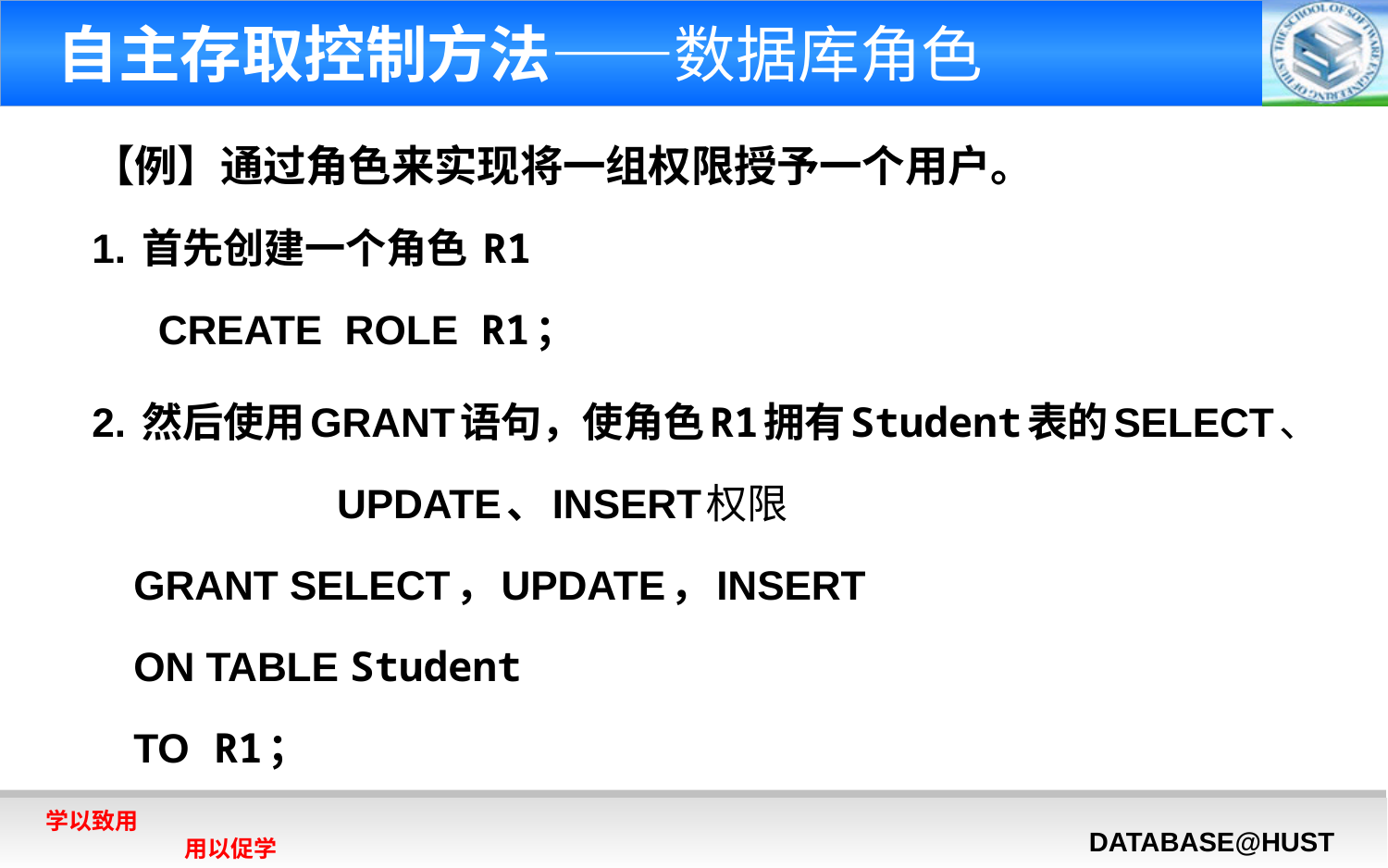

# 自主存取控制方法——数据库角色
【例】通过角色来实现将一组权限授予一个用户。
1. 首先创建一个角色 R1
			 CREATE  ROLE  R1；
2. 然后使用GRANT语句，使角色R1拥有Student表的SELECT、
          UPDATE、INSERT权限
			GRANT SELECT，UPDATE，INSERT
			ON TABLE Student
			TO R1；